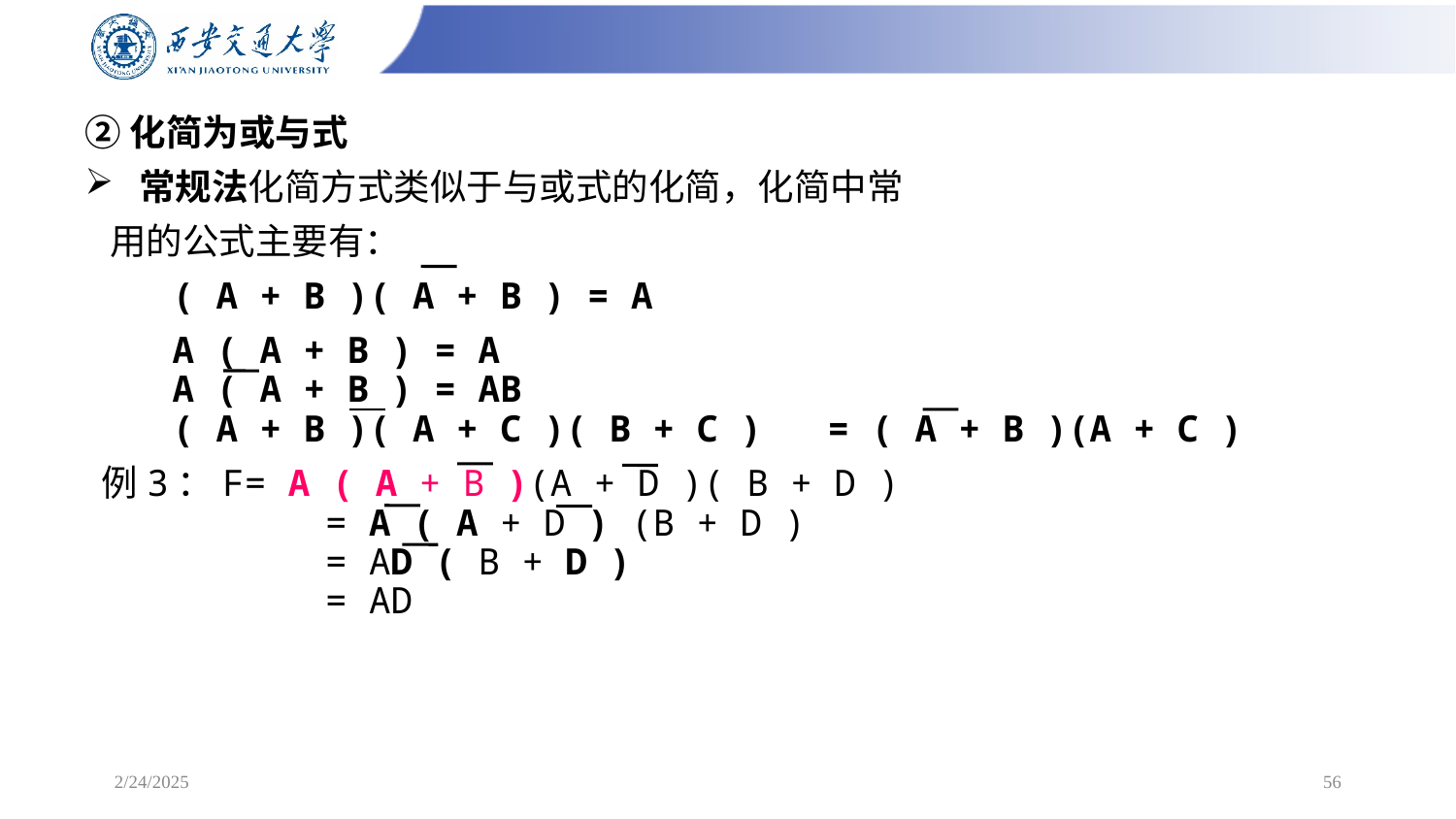

# ②化简为或与式
  常规法化简方式类似于与或式的化简，化简中常
  用的公式主要有：
    ( A + B )( A + B ) = A
    A ( A + B ) = A
    A ( A + B ) = AB
    ( A + B )( A + C )( B + C )   = ( A + B )(A + C )
 例3：F= A ( A + B )(A + D )( B + D )
           = A ( A + D ) (B + D )
           = AD ( B + D )
           = AD

2/24/2025
56